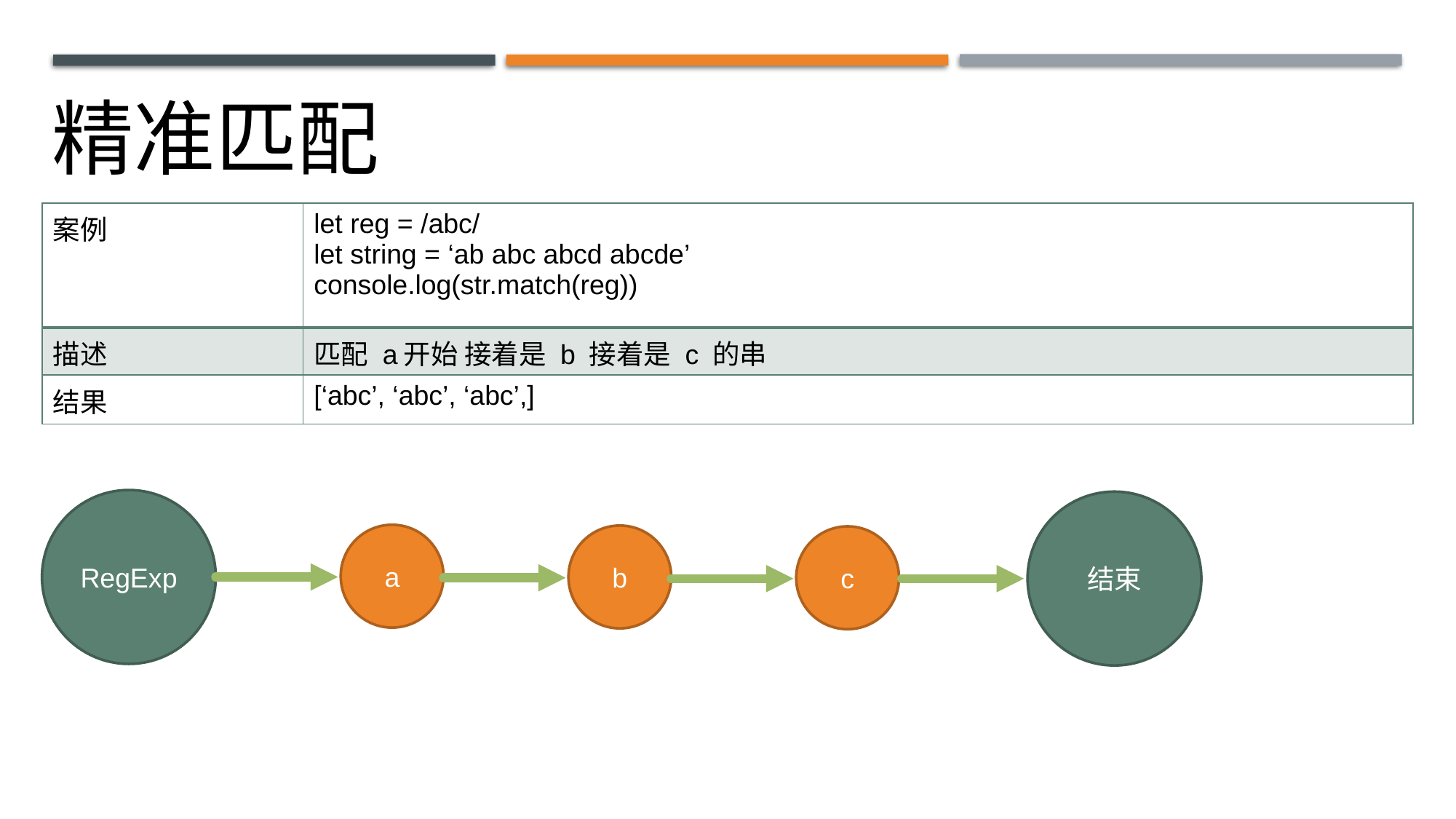

精准匹配
| 案例 | let reg = /abc/ let string = ‘ab abc abcd abcde’ console.log(str.match(reg)) |
| --- | --- |
| 描述 | 匹配 a开始 接着是 b 接着是 c 的串 |
| 结果 | [‘abc’, ‘abc’, ‘abc’,] |
RegExp
结束
a
b
c